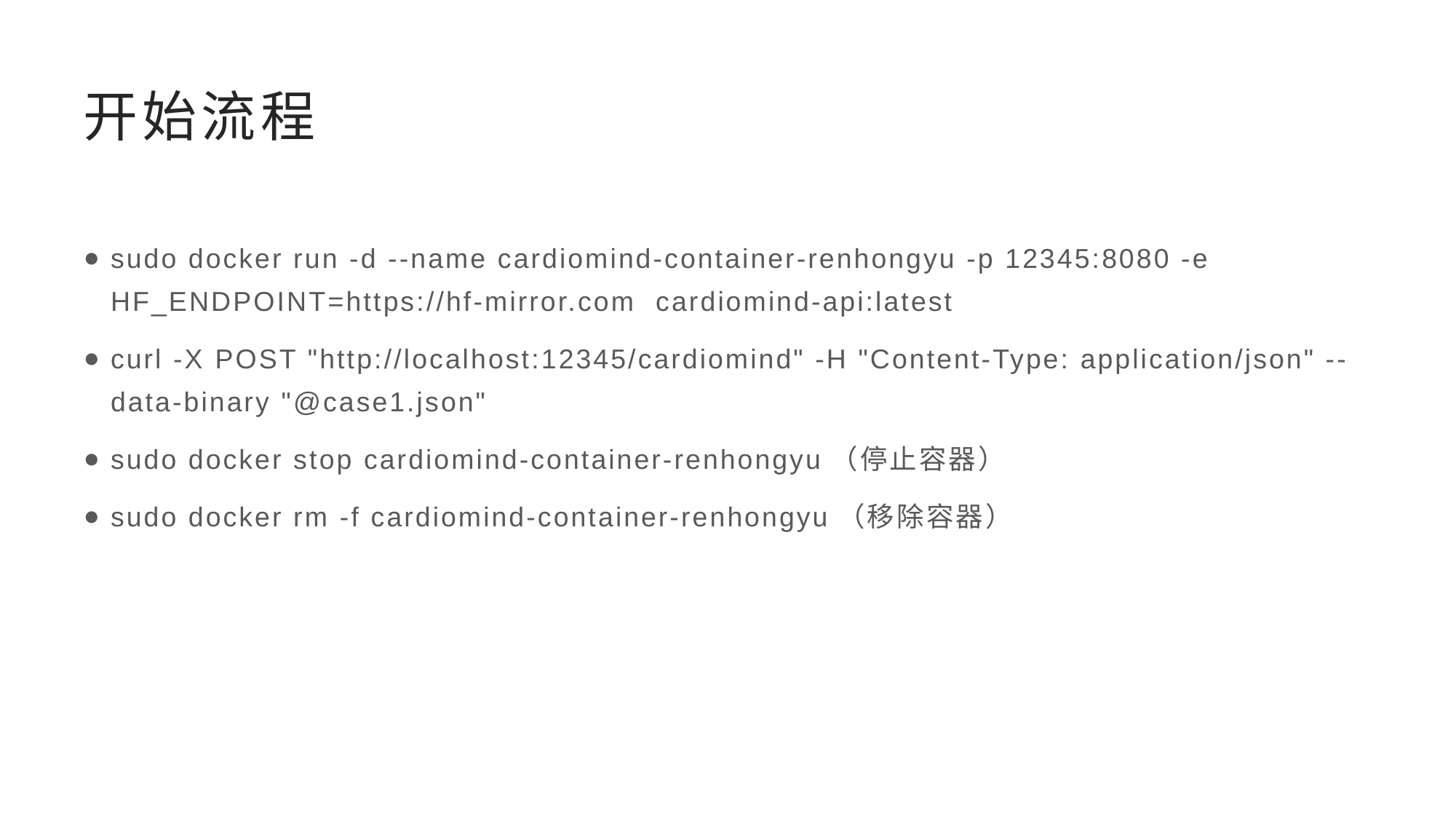

# 开始流程

sudo docker run -d --name cardiomind-container-renhongyu -p 12345:8080 -e HF_ENDPOINT=https://hf-mirror.com  cardiomind-api:latest
curl -X POST "http://localhost:12345/cardiomind" -H "Content-Type: application/json" --data-binary "@case1.json"
sudo docker stop cardiomind-container-renhongyu（停止容器）
sudo docker rm -f cardiomind-container-renhongyu（移除容器）